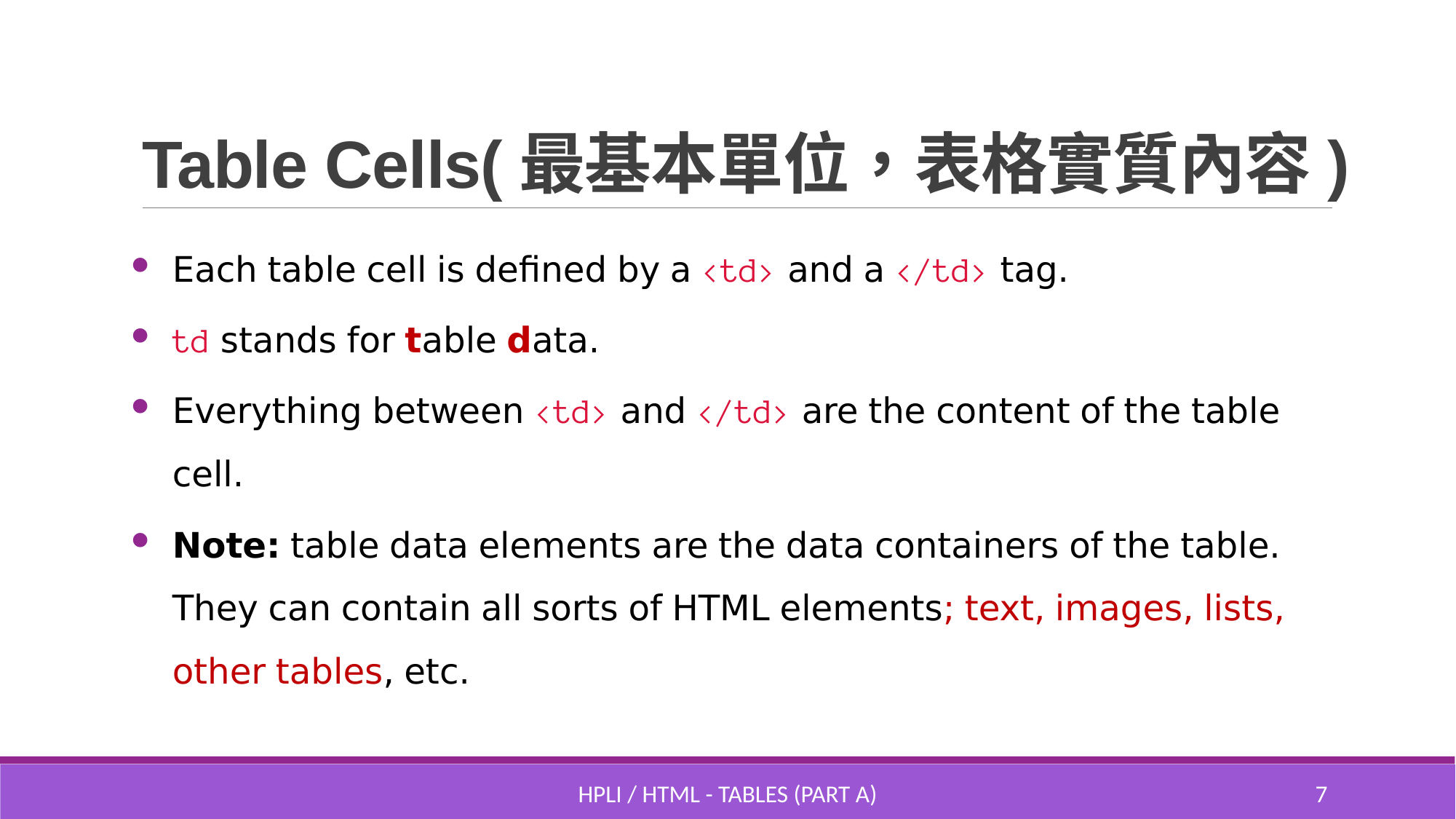

# Table Cells(最基本單位，表格實質內容)
Each table cell is defined by a <td> and a </td> tag.
td stands for table data.
Everything between <td> and </td> are the content of the table cell.
Note: table data elements are the data containers of the table. 
They can contain all sorts of HTML elements; text, images, lists, other tables, etc.

HPLI / HTML - Tables (part A)
7